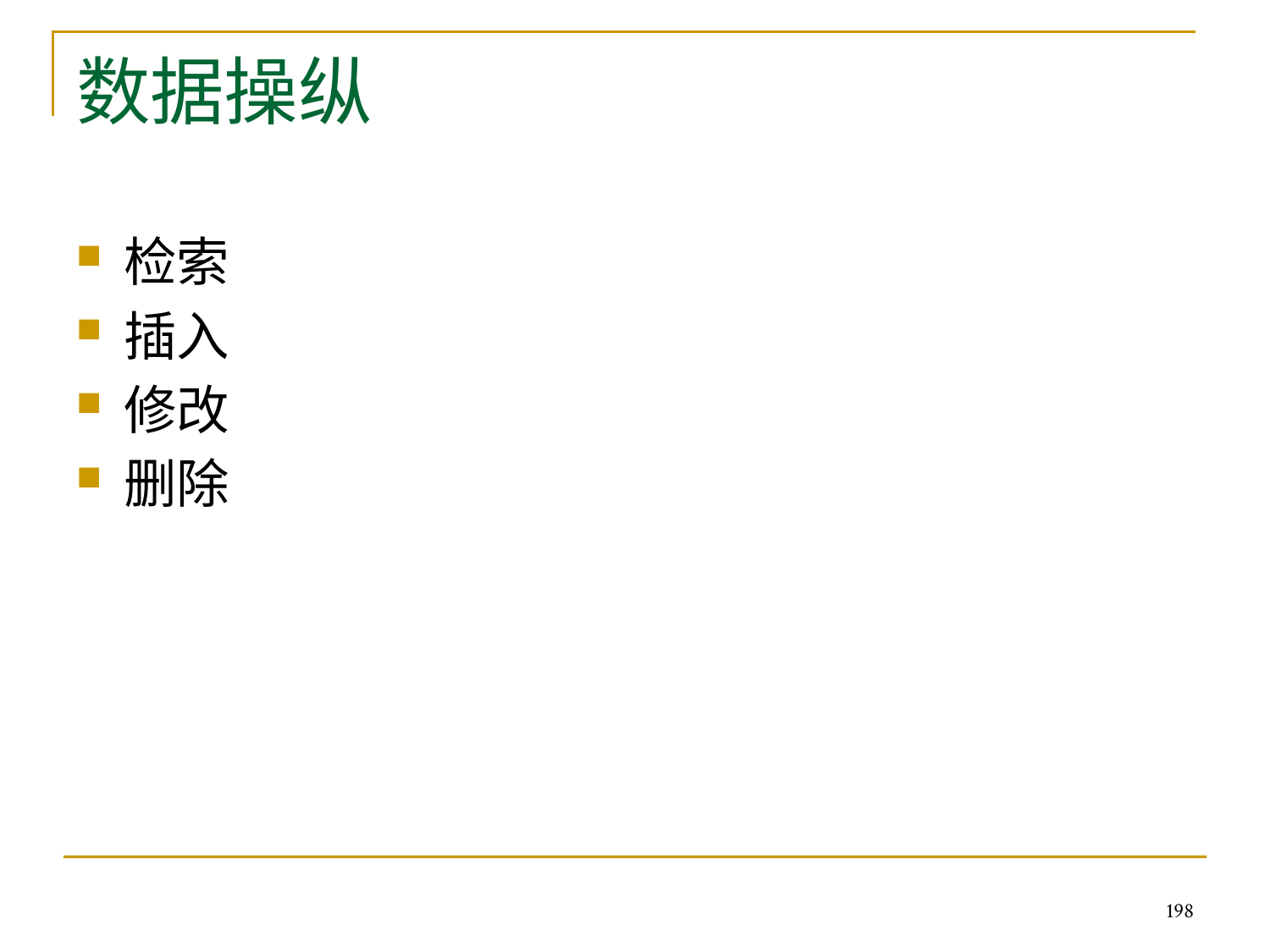

# 数据操纵
检索
插入
修改
删除
198